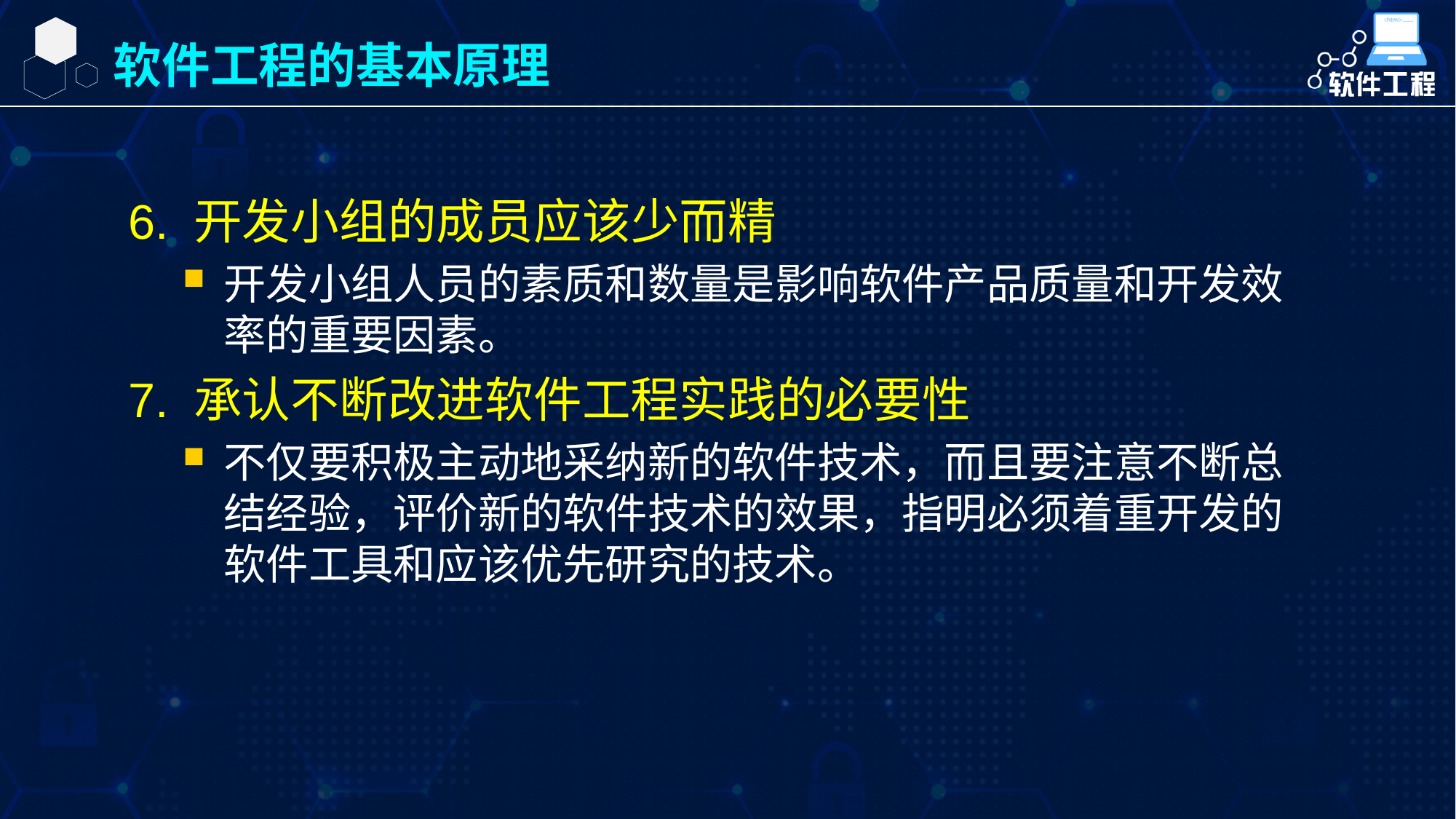

软件工程的基本原理

6. 开发小组的成员应该少而精
开发小组人员的素质和数量是影响软件产品质量和开发效率的重要因素。
7. 承认不断改进软件工程实践的必要性
不仅要积极主动地采纳新的软件技术，而且要注意不断总结经验，评价新的软件技术的效果，指明必须着重开发的软件工具和应该优先研究的技术。